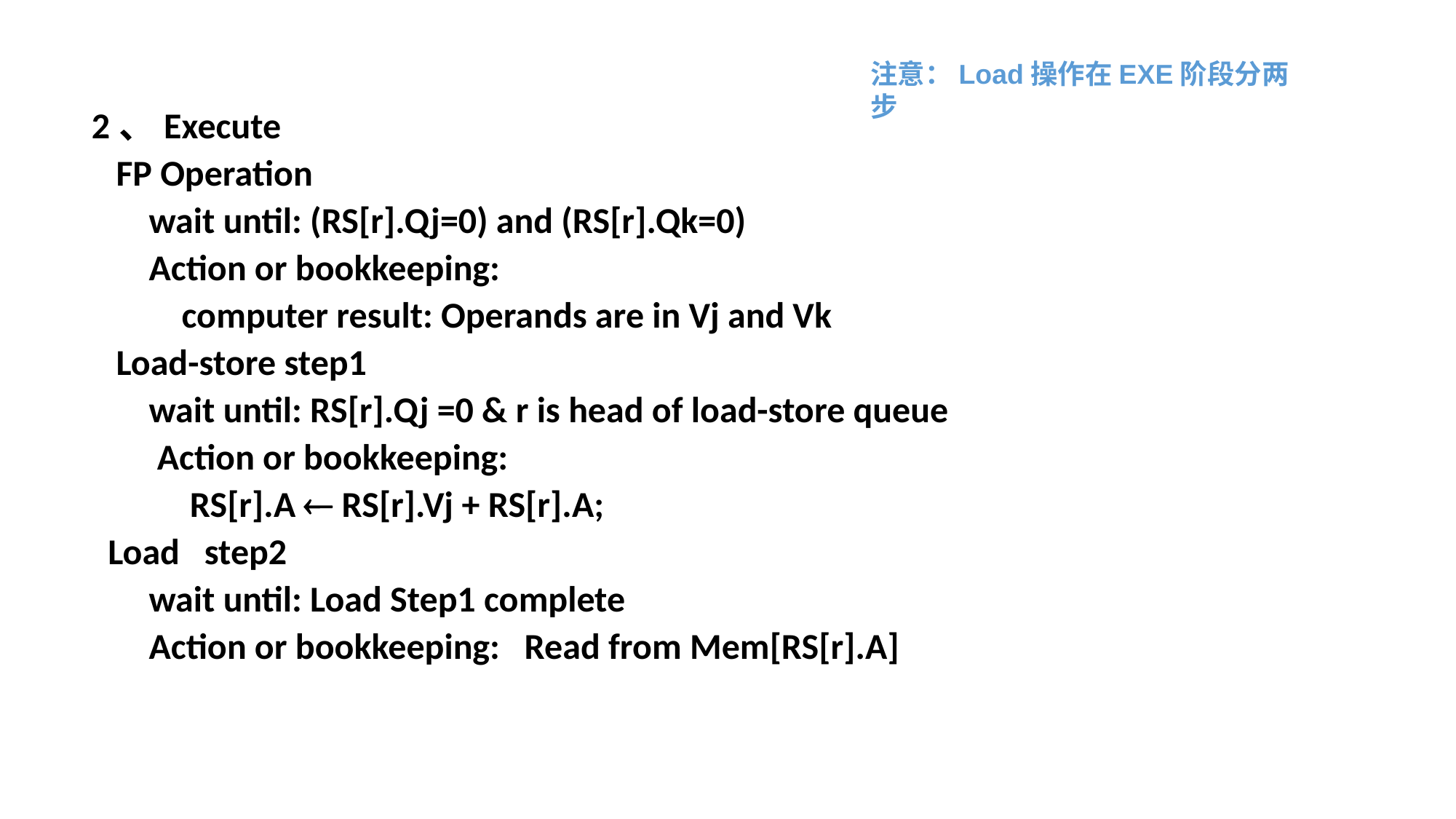

注意：Load操作在EXE阶段分两步
2、Execute
   FP Operation
       wait until: (RS[r].Qj=0) and (RS[r].Qk=0)
       Action or bookkeeping:
           computer result: Operands are in Vj and Vk
   Load-store step1
       wait until: RS[r].Qj =0 & r is head of load-store queue
        Action or bookkeeping:
            RS[r].A ← RS[r].Vj + RS[r].A;
  Load   step2
       wait until: Load Step1 complete
       Action or bookkeeping:   Read from Mem[RS[r].A]